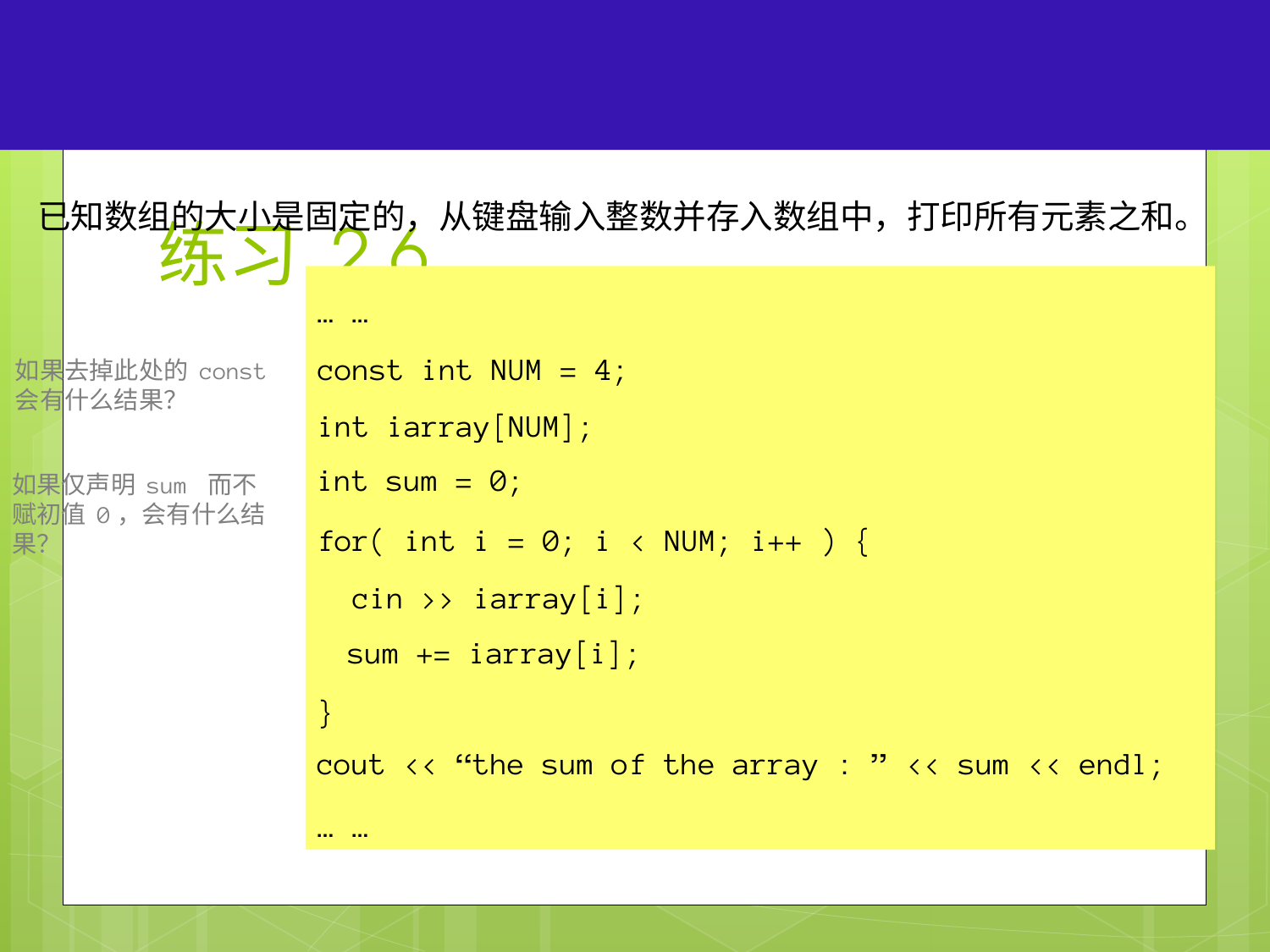

53
# 练习 2.6
已知数组的大小是固定的，从键盘输入整数并存入数组中，打印所有元素之和。
… …
const int NUM = 4;
int iarray[NUM];

for( int i = 0; i < NUM; i++ ) {
  cin >> iarray[i];

}

… …
如果去掉此处的 const
会有什么结果？
int sum = 0;
如果仅声明 sum 而不
赋初值 0，会有什么结
果？
sum += iarray[i];
cout << “the sum of the array : ” << sum << endl;